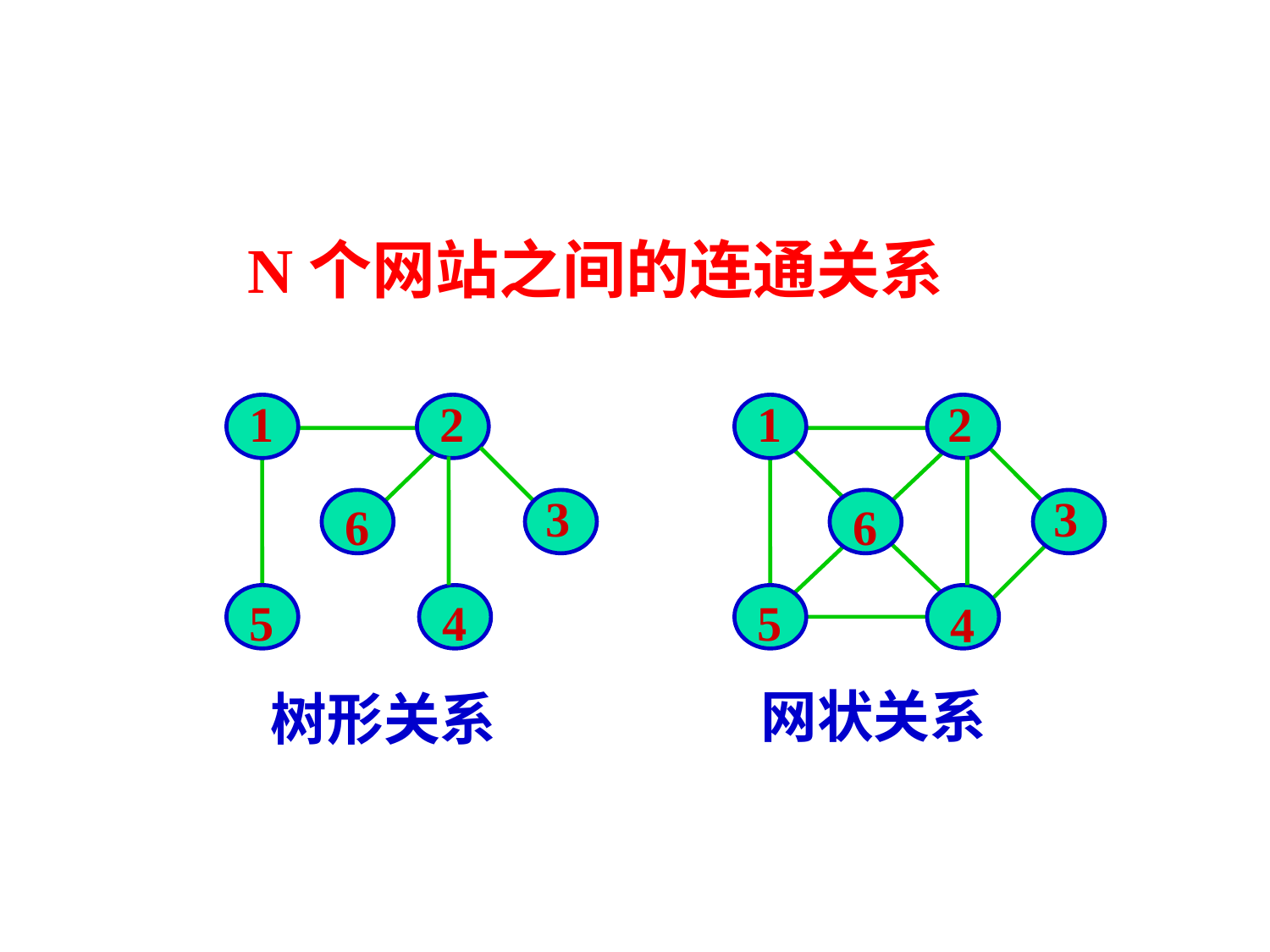

# N个网站之间的连通关系
1
1
2
2

3
3

6
6

5
4
5
4

网状关系
树形关系
20